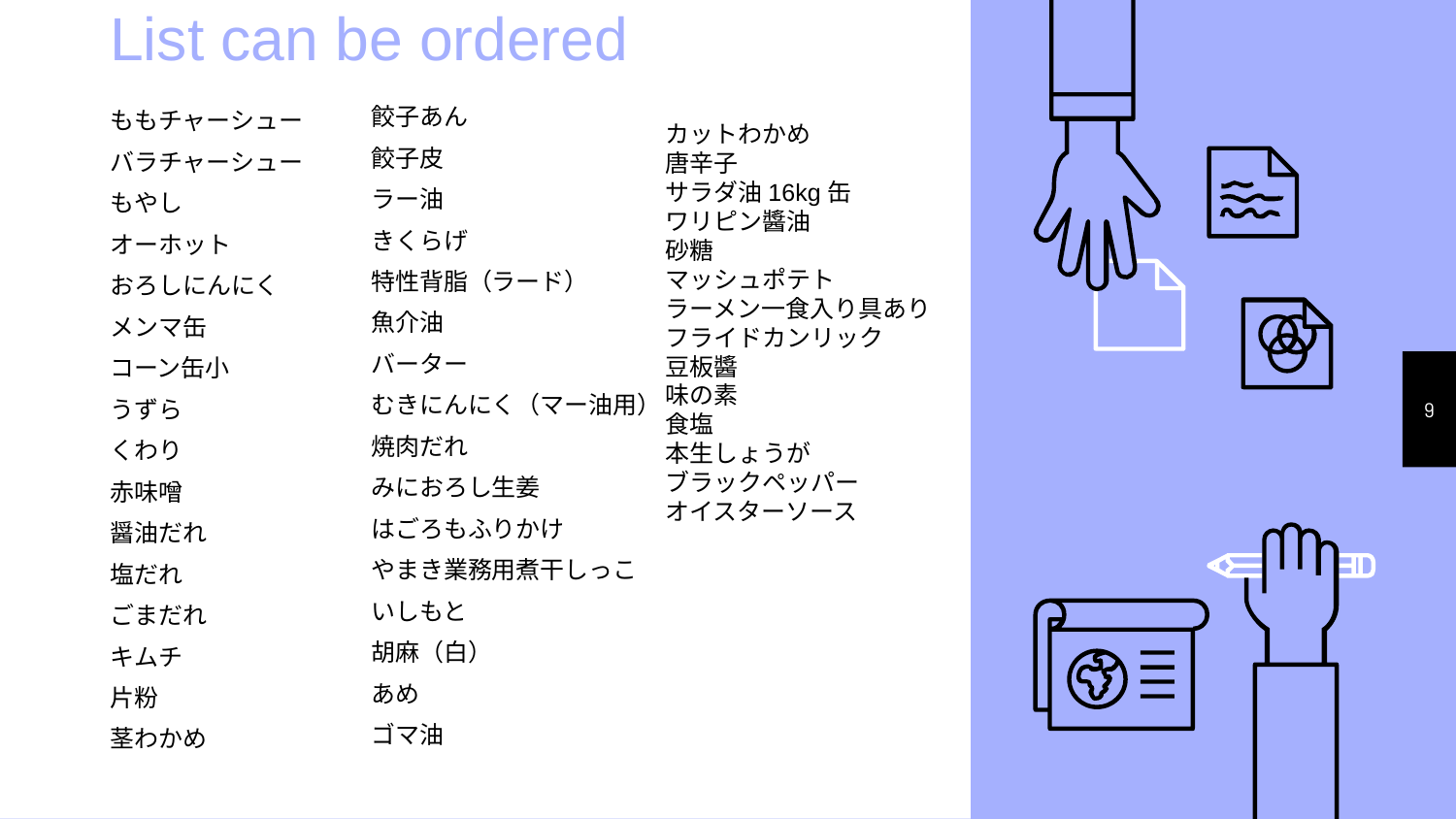

# List can be ordered
餃子あん
餃子皮
ラー油
きくらげ
特性背脂（ラード）
魚介油
バーター
むきにんにく（マー油用）
焼肉だれ
みにおろし生姜
はごろもふりかけ
やまき業務用煮干しっこ
いしもと
胡麻（白）
あめ
ゴマ油
ももチャーシュー
バラチャーシュー
もやし
オーホット
おろしにんにく
メンマ缶
コーン缶小
うずら
くわり
赤味噌
醤油だれ
塩だれ
ごまだれ
キムチ
片粉
茎わかめ

カットわかめ
唐辛子
サラダ油16kg缶
ワリピン醬油
砂糖
マッシュポテト
ラーメン一食入り具あり
フライドカンリック
豆板醬
味の素
食塩
本生しょうが
ブラックペッパー
オイスターソース

9